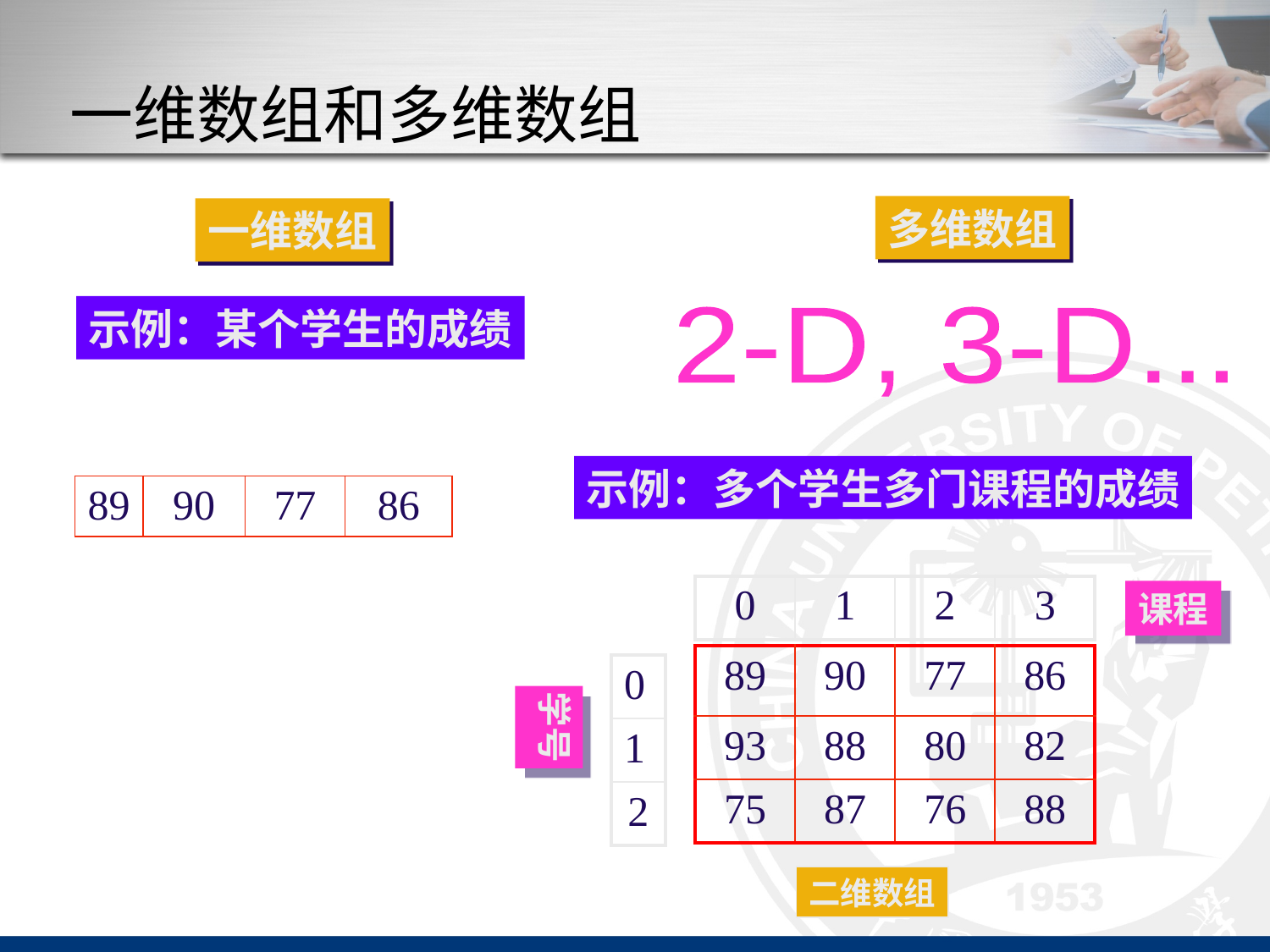

# 一维数组和多维数组
多维数组
一维数组
示例：某个学生的成绩
2-D, 3-D...
示例：多个学生多门课程的成绩
| 89 | 90 | 77 | 86 |
| --- | --- | --- | --- |
| 0 | 1 | 2 | 3 |
| --- | --- | --- | --- |
课程
| 89 | 90 | 77 | 86 |
| --- | --- | --- | --- |
| 93 | 88 | 80 | 82 |
| 75 | 87 | 76 | 88 |
| 0 |
| --- |
| 1 |
| 2 |
学号
二维数组